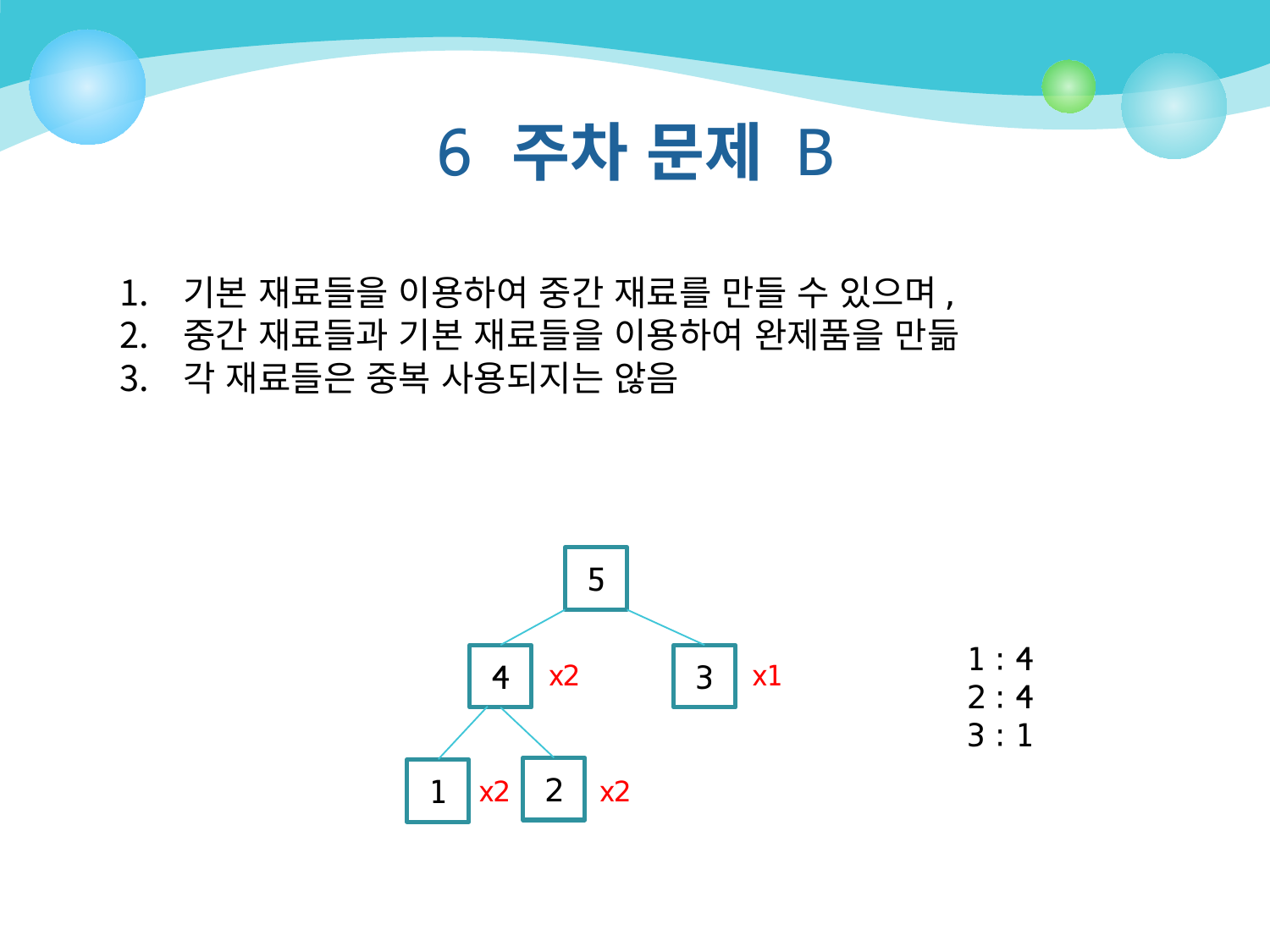

# 6 주차 문제 B
기본 재료들을 이용하여 중간 재료를 만들 수 있으며,
중간 재료들과 기본 재료들을 이용하여 완제품을 만듦
각 재료들은 중복 사용되지는 않음

5
4
3
2
1
x2
x1
x2
x2

1 : 4
2 : 4
3 : 1